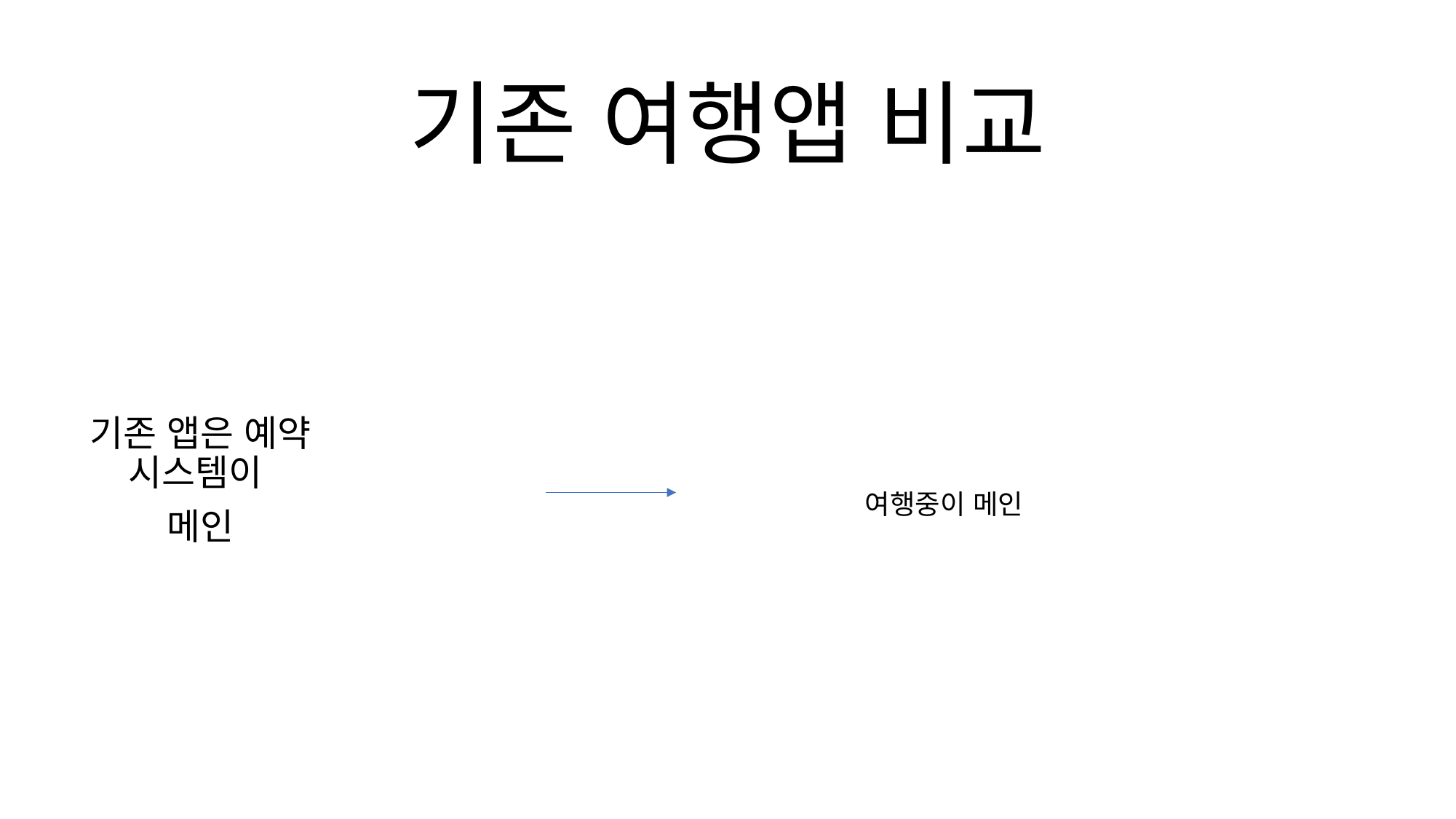

# 기존 여행앱 비교
기존 앱은 예약 시스템이
메인
여행중이 메인